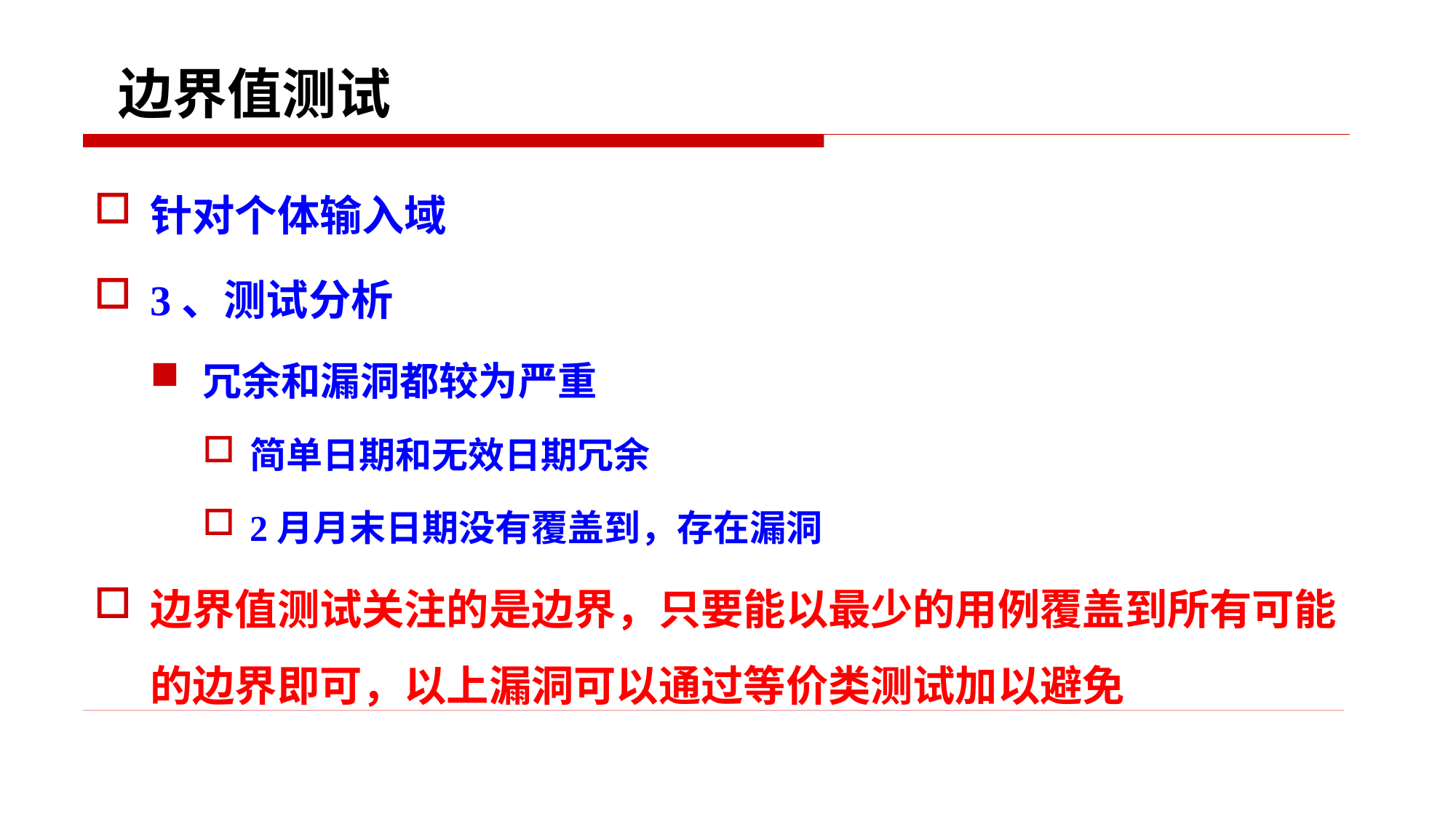

# 边界值测试
针对个体输入域
3、测试分析
冗余和漏洞都较为严重
简单日期和无效日期冗余
2月月末日期没有覆盖到，存在漏洞
边界值测试关注的是边界，只要能以最少的用例覆盖到所有可能的边界即可，以上漏洞可以通过等价类测试加以避免